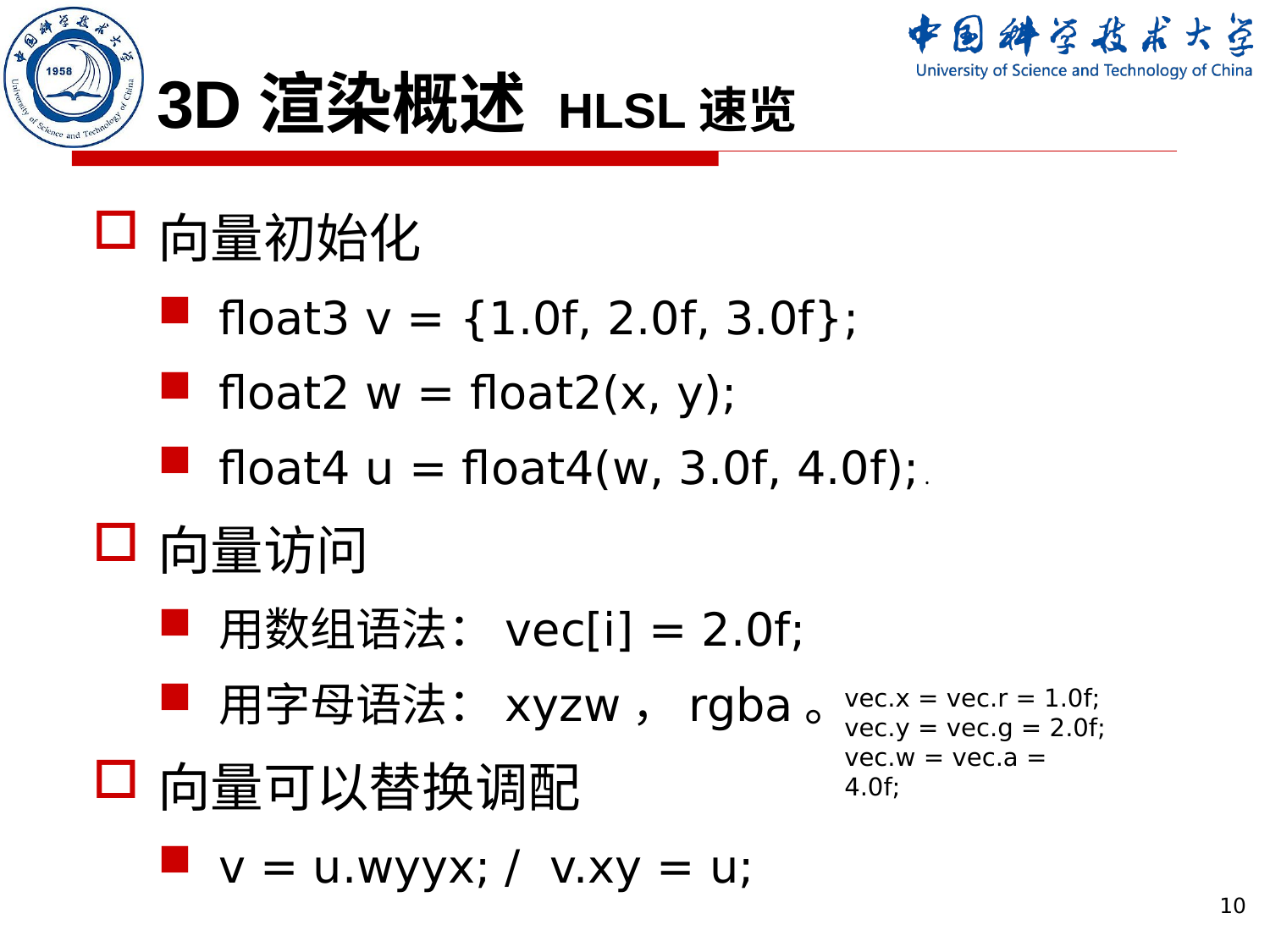

# 3D渲染概述 HLSL速览
向量初始化
float3 v = {1.0f, 2.0f, 3.0f};
float2 w = float2(x, y);
float4 u = float4(w, 3.0f, 4.0f);.
向量访问
用数组语法：vec[i] = 2.0f;
用字母语法：xyzw，rgba。
向量可以替换调配
v = u.wyyx; /  v.xy = u;
vec.x = vec.r = 1.0f;
vec.y = vec.g = 2.0f;
vec.w = vec.a = 4.0f;

10